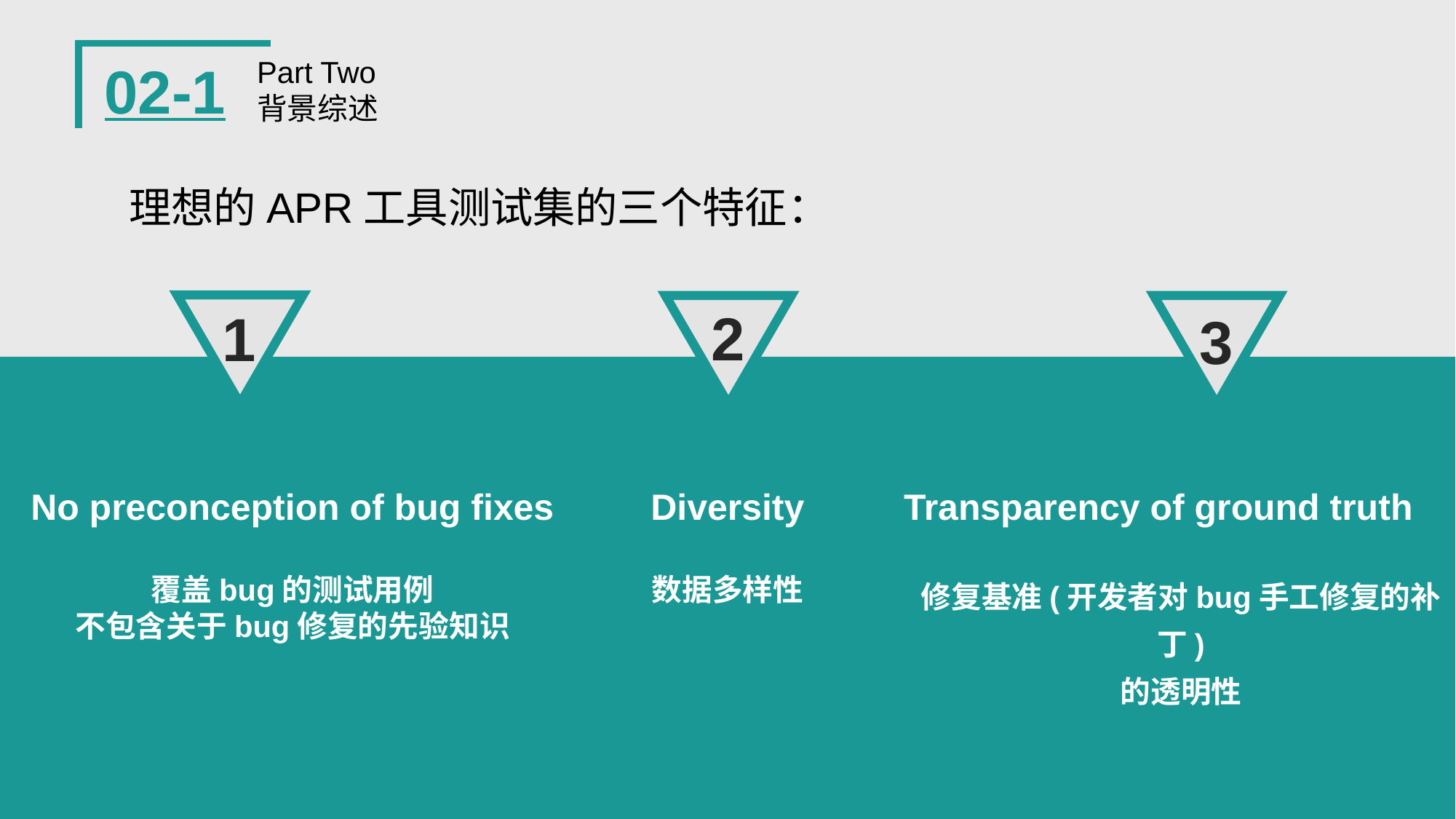

Part Two
背景综述
02-1
理想的APR工具测试集的三个特征：

2

1

3

No preconception of bug fixes

覆盖bug的测试用例
不包含关于bug修复的先验知识
Diversity

数据多样性
Transparency of ground truth
修复基准(开发者对bug手工修复的补丁)
的透明性